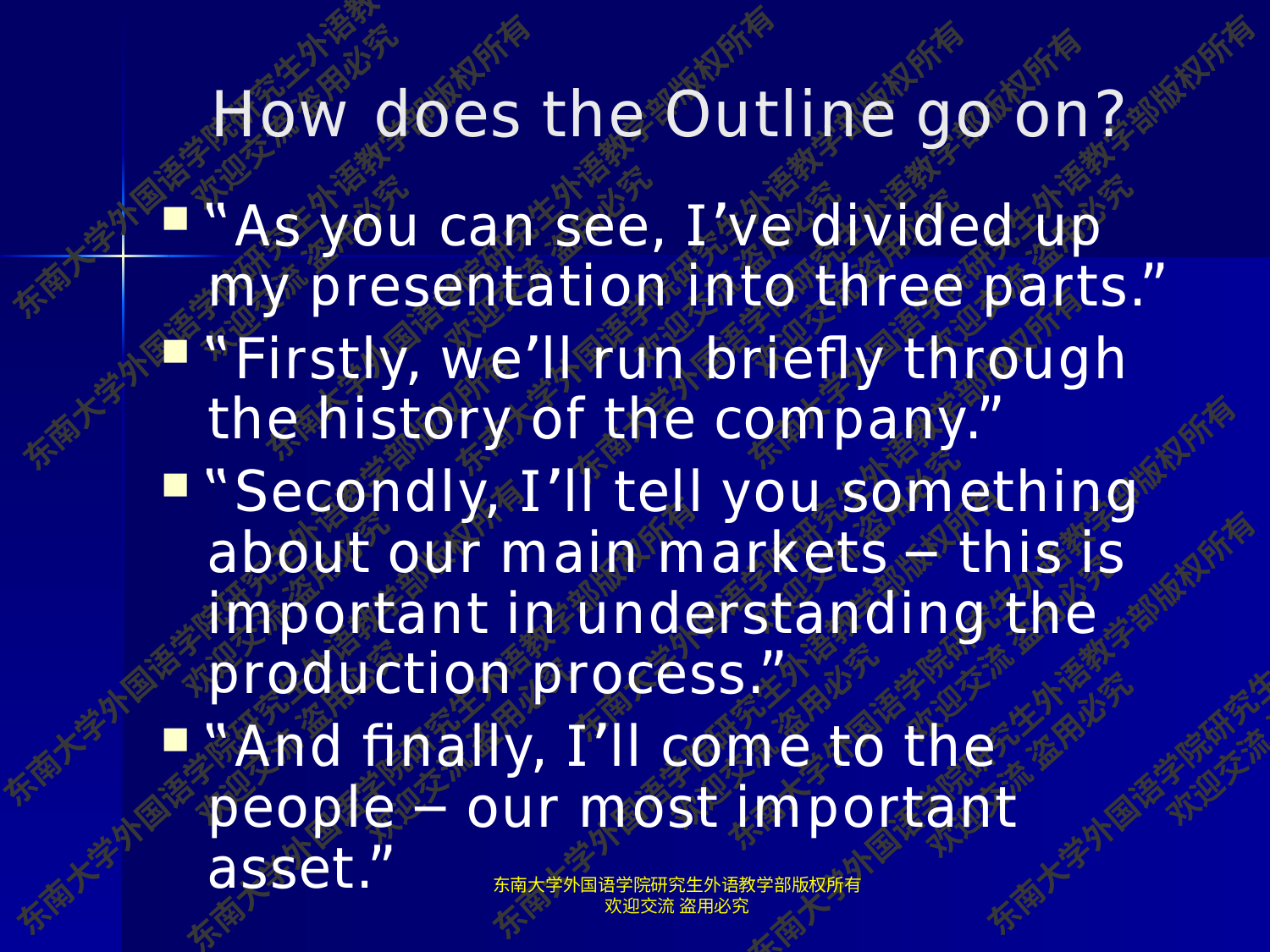

# How does the Outline go on?
“As you can see, I’ve divided up my presentation into three parts.”
“Firstly, we’ll run briefly through the history of the company.”
“Secondly, I’ll tell you something about our main markets – this is important in understanding the production process.”
“And finally, I’ll come to the people – our most important asset.”
东南大学外国语学院研究生外语教学部版权所有 欢迎交流 盗用必究